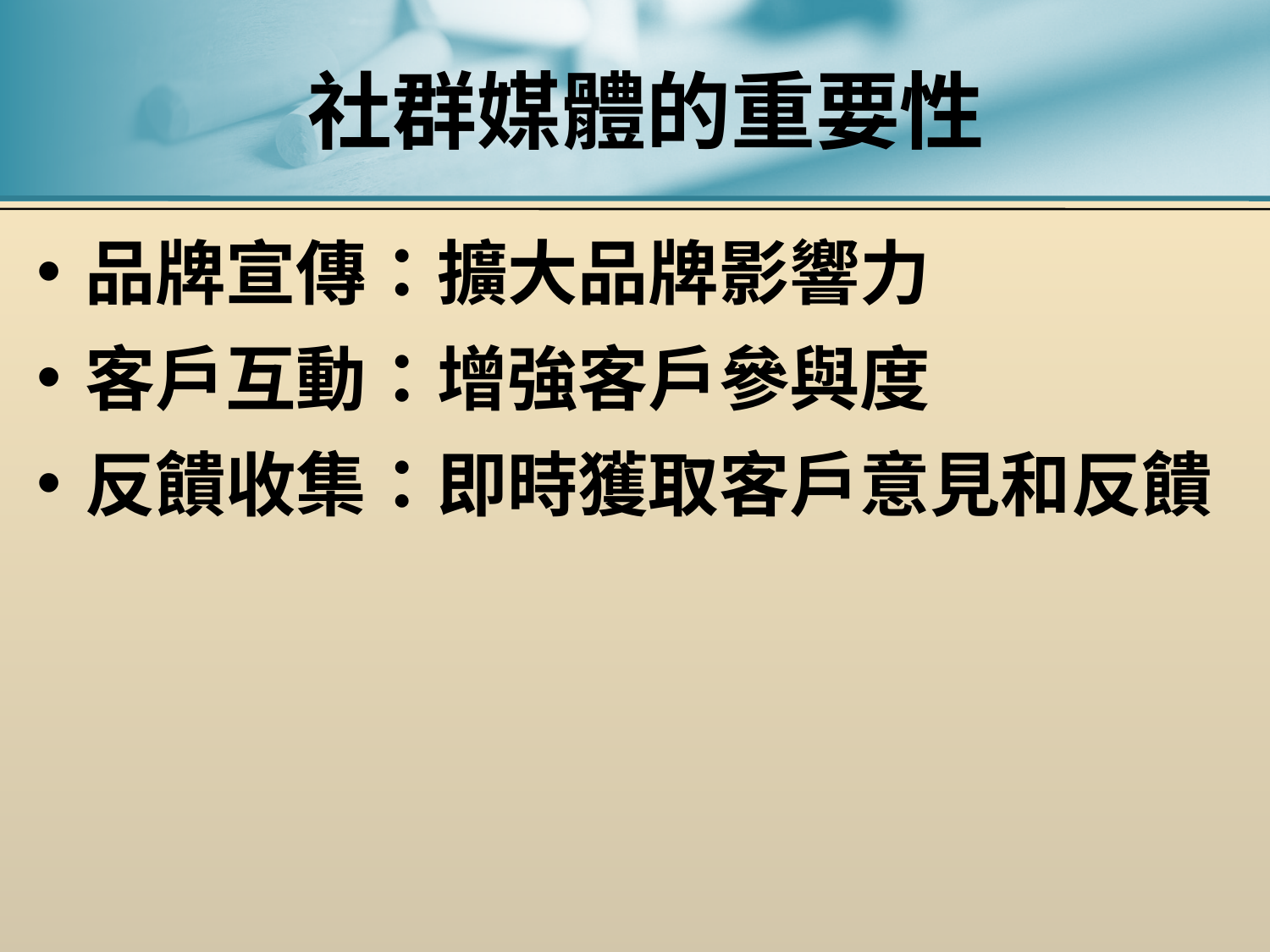

# 社群媒體的重要性
品牌宣傳：擴大品牌影響力
客戶互動：增強客戶參與度
反饋收集：即時獲取客戶意見和反饋